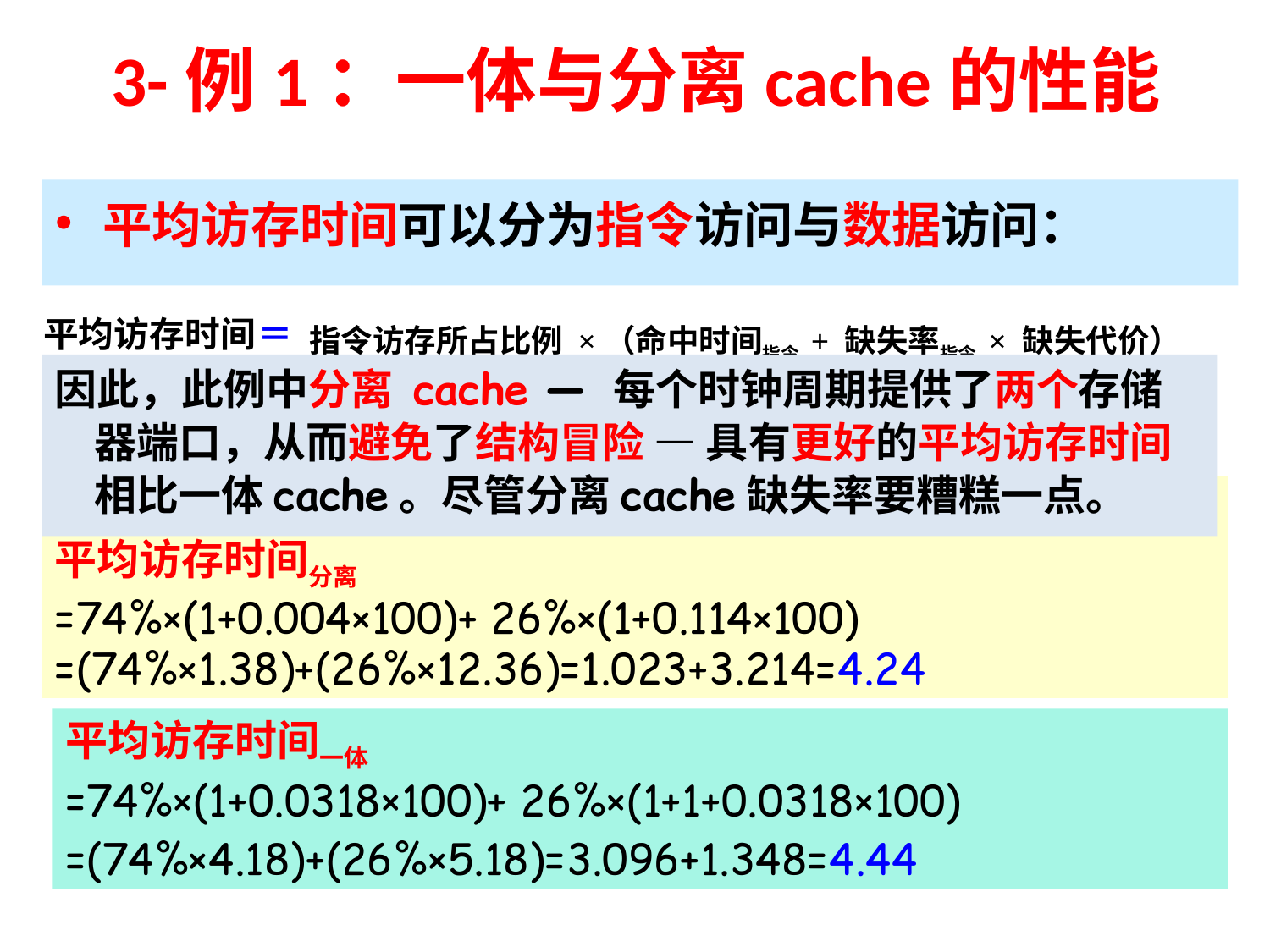

3-例1：一体与分离cache的性能
平均访存时间可以分为指令访问与数据访问：

平均访存时间
＝
指令访存所占比例 ×（命中时间指令 + 缺失率指令 × 缺失代价）+
数据访存所占比例 ×（命中时间数据 + 缺失率数据 × 缺失代价）
因此，此例中分离 cache — 每个时钟周期提供了两个存储器端口，从而避免了结构冒险 — 具有更好的平均访存时间相比一体cache。尽管分离cache缺失率要糟糕一点。
因此，分离cache与一体cache的平均访存时间如下：
平均访存时间分离
=74%×(1+0.004×100)+ 26%×(1+0.114×100)
=(74%×1.38)+(26%×12.36)=1.023+3.214=4.24
平均访存时间一体
=74%×(1+0.0318×100)+ 26%×(1+1+0.0318×100)
=(74%×4.18)+(26%×5.18)=3.096+1.348=4.44
42